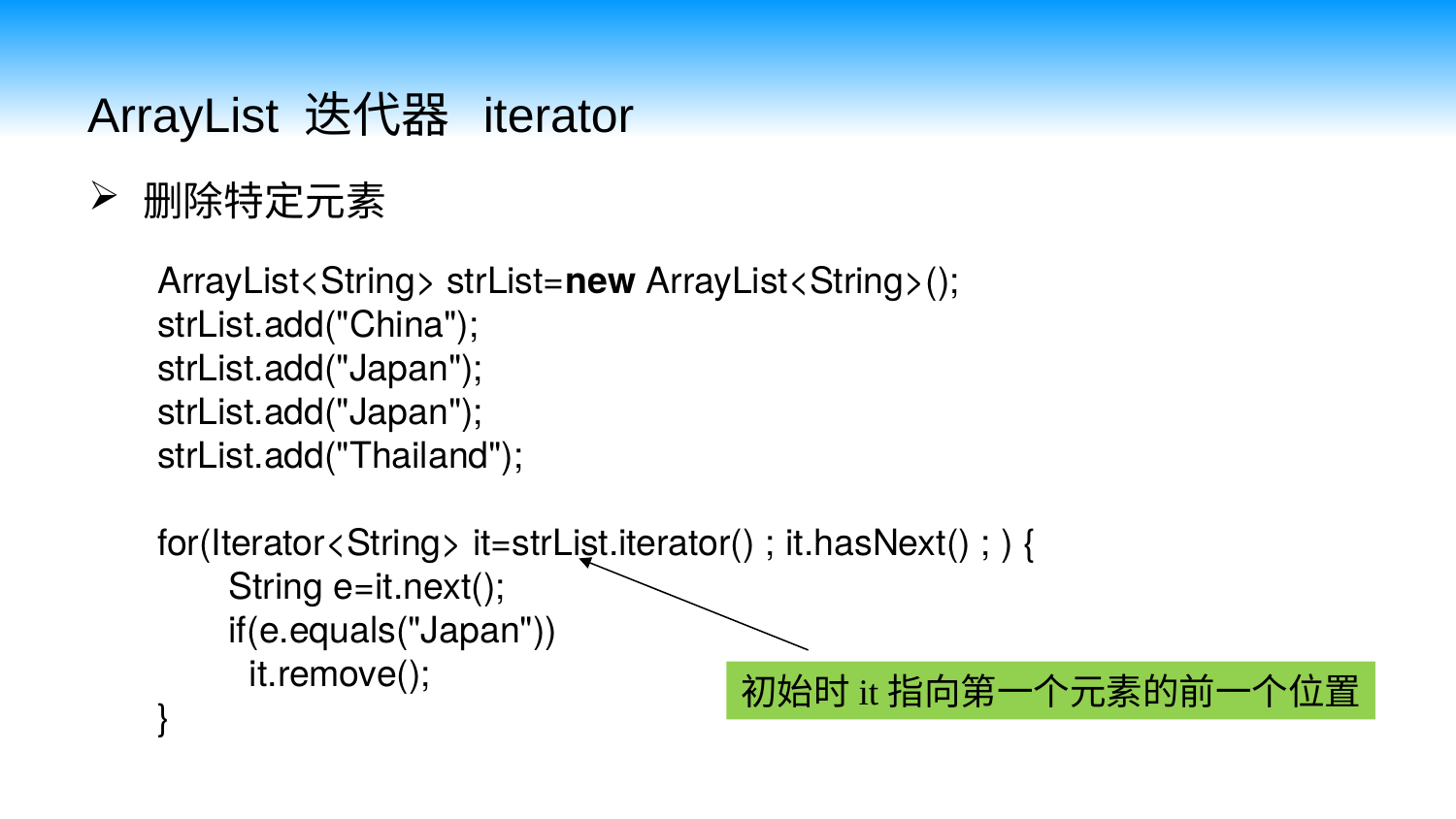

ArrayList 迭代器  iterator
删除特定元素
ArrayList<String> strList=new ArrayList<String>();
strList.add("China");
strList.add("Japan");
strList.add("Japan");
strList.add("Thailand");

for(Iterator<String> it=strList.iterator() ; it.hasNext() ; ) {
       String e=it.next();
       if(e.equals("Japan"))
         it.remove();
}

初始时it指向第一个元素的前一个位置